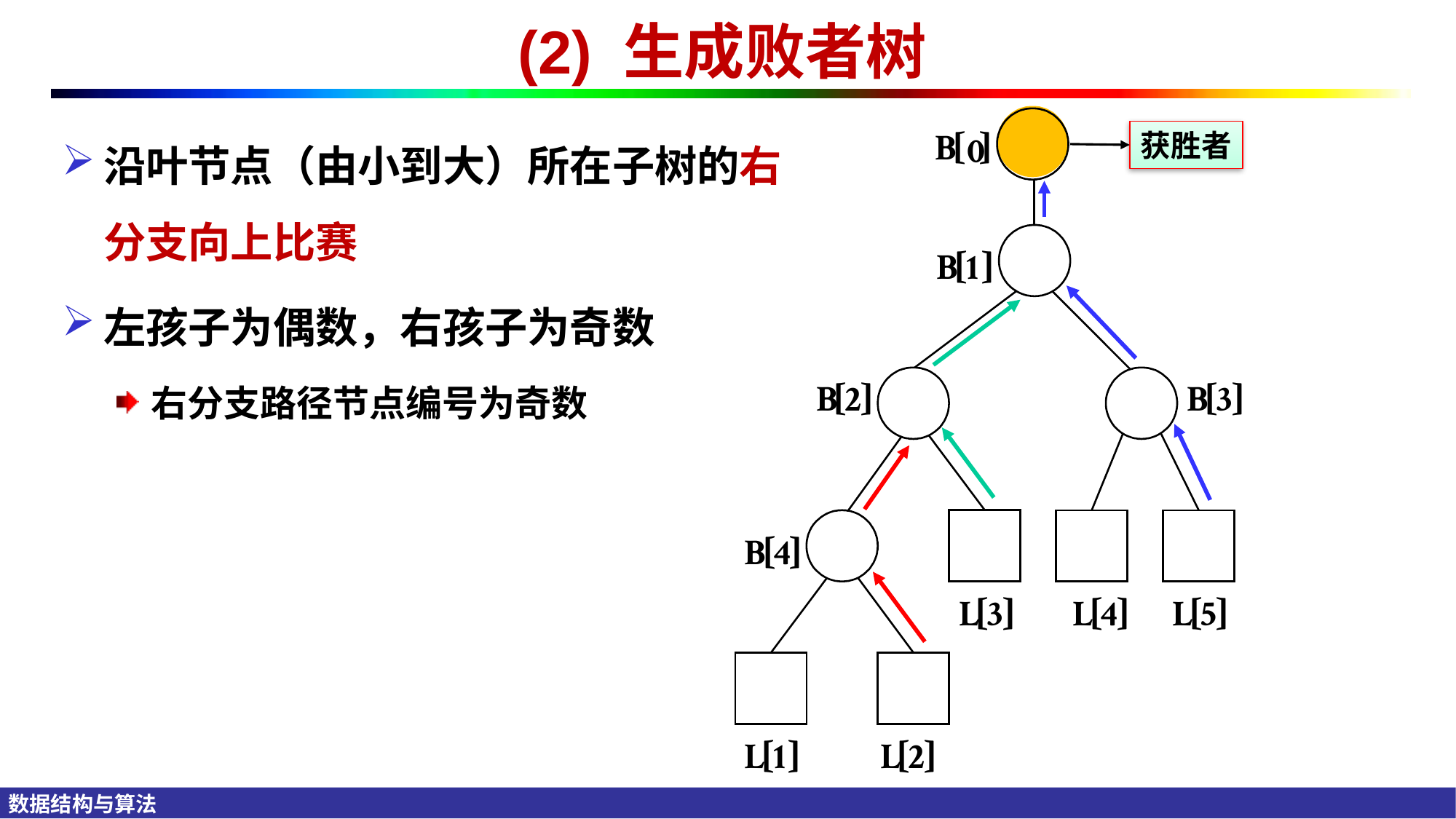

# (2) 生成败者树

沿叶节点（由小到大）所在子树的右分支向上比赛
左孩子为偶数，右孩子为奇数
右分支路径节点编号为奇数
获胜者
B
[
]
0

B
[
1
]

B
[
2
]
B
[
3
]

B
[
4
]

L
[
3
]
L
[
4
]
L
[
5
]

L
[
1
]
L
[
2
]